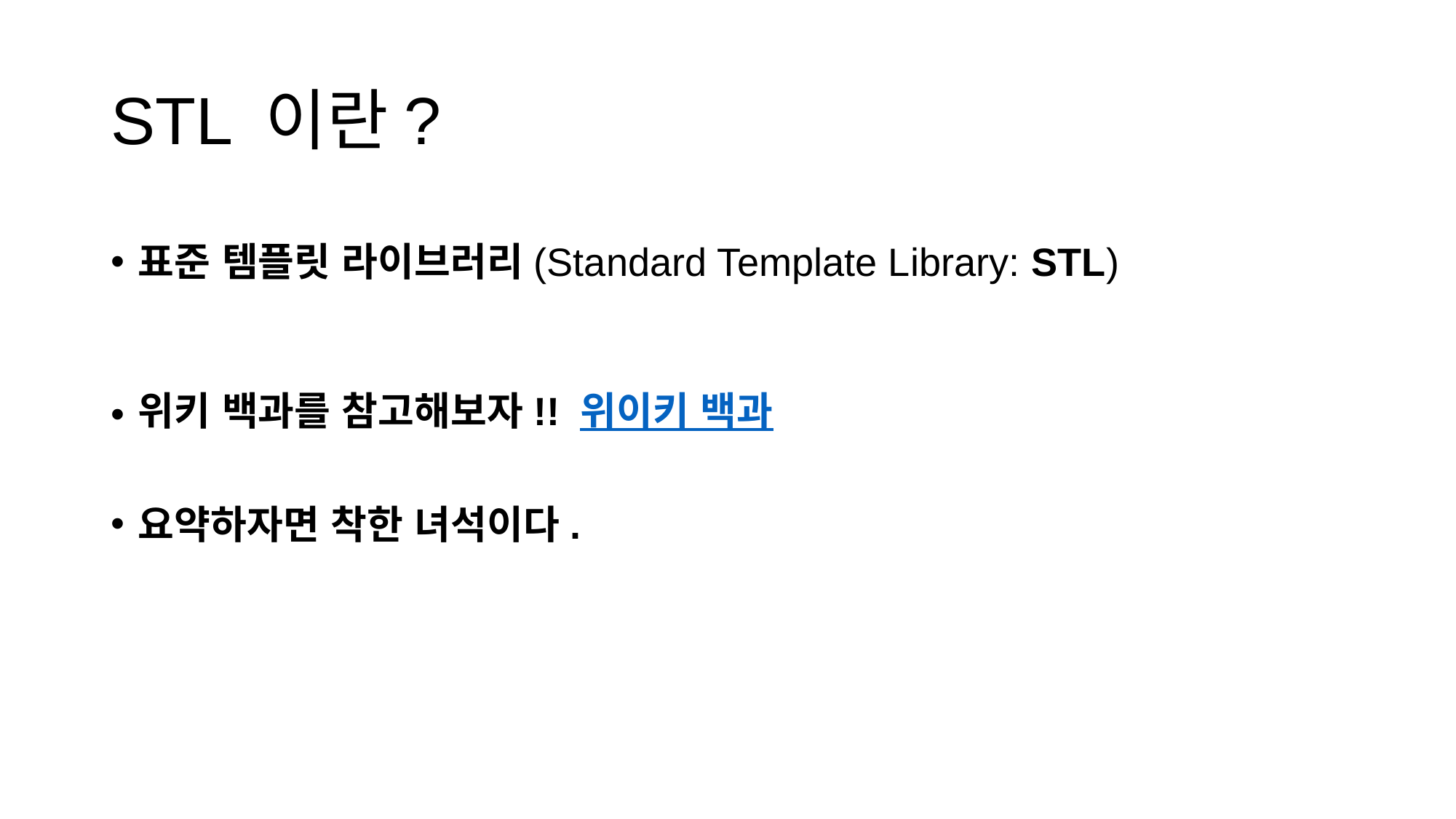

# STL 이란?
표준 템플릿 라이브러리(Standard Template Library: STL)
위키 백과를 참고해보자!! 위이키 백과
요약하자면 착한 녀석이다.